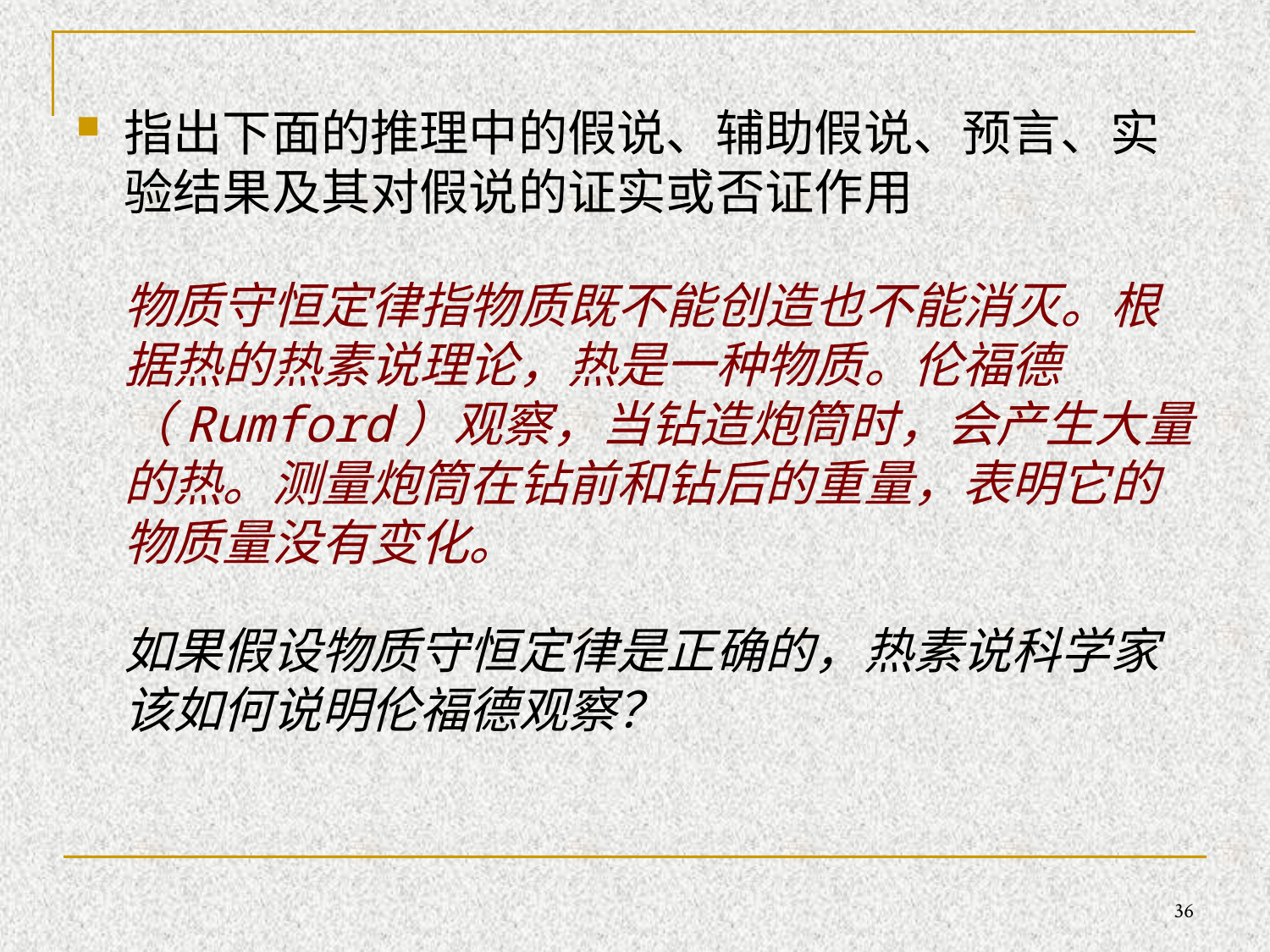

指出下面的推理中的假说、辅助假说、预言、实验结果及其对假说的证实或否证作用

	物质守恒定律指物质既不能创造也不能消灭。根据热的热素说理论，热是一种物质。伦福德（Rumford）观察，当钻造炮筒时，会产生大量的热。测量炮筒在钻前和钻后的重量，表明它的物质量没有变化。

	如果假设物质守恒定律是正确的，热素说科学家该如何说明伦福德观察？
36